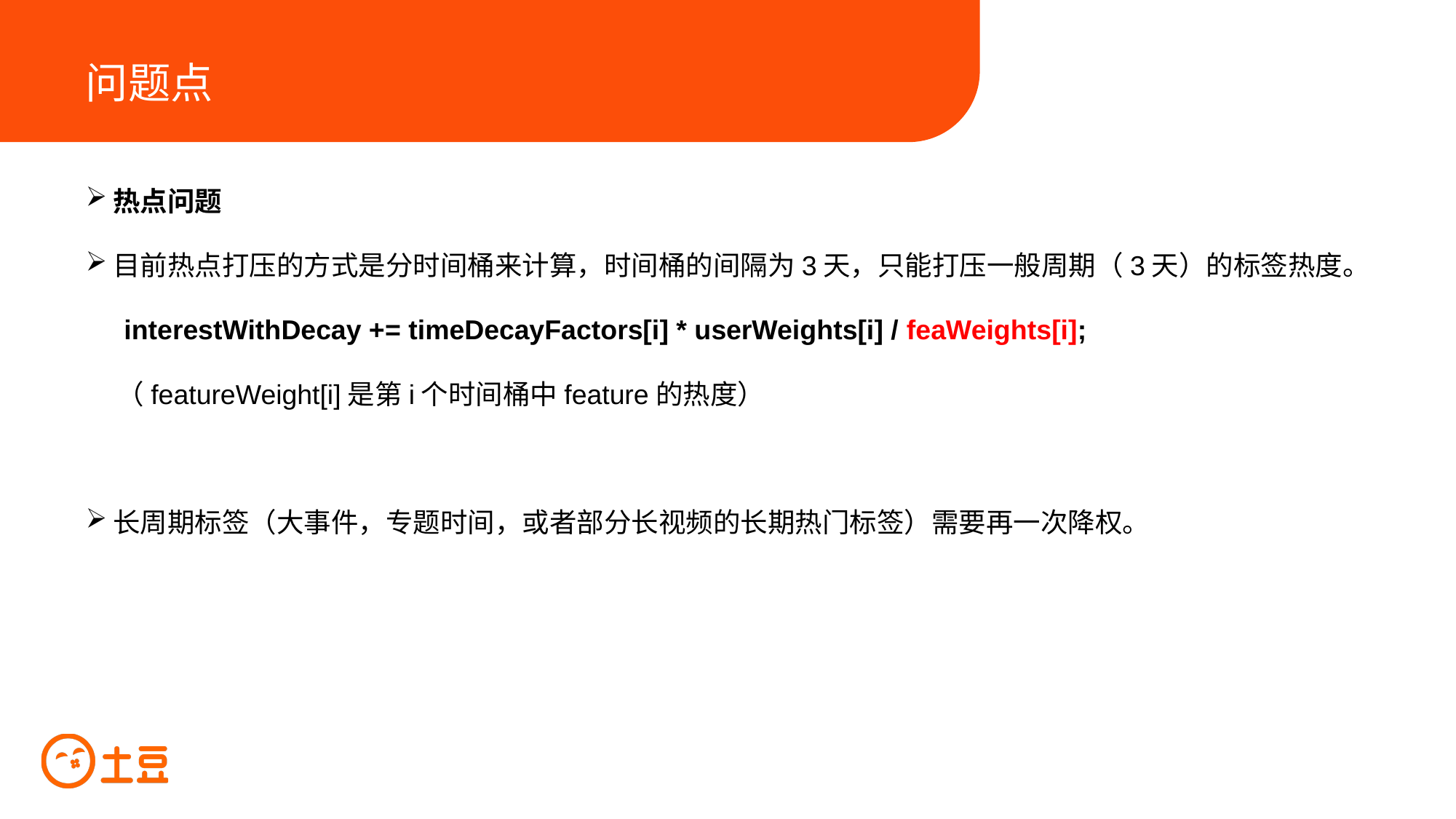

问题点
热点问题
目前热点打压的方式是分时间桶来计算，时间桶的间隔为3天，只能打压一般周期（3天）的标签热度。
     interestWithDecay += timeDecayFactors[i] * userWeights[i] / feaWeights[i];
    （featureWeight[i]是第i个时间桶中feature的热度）

长周期标签（大事件，专题时间，或者部分长视频的长期热门标签）需要再一次降权。